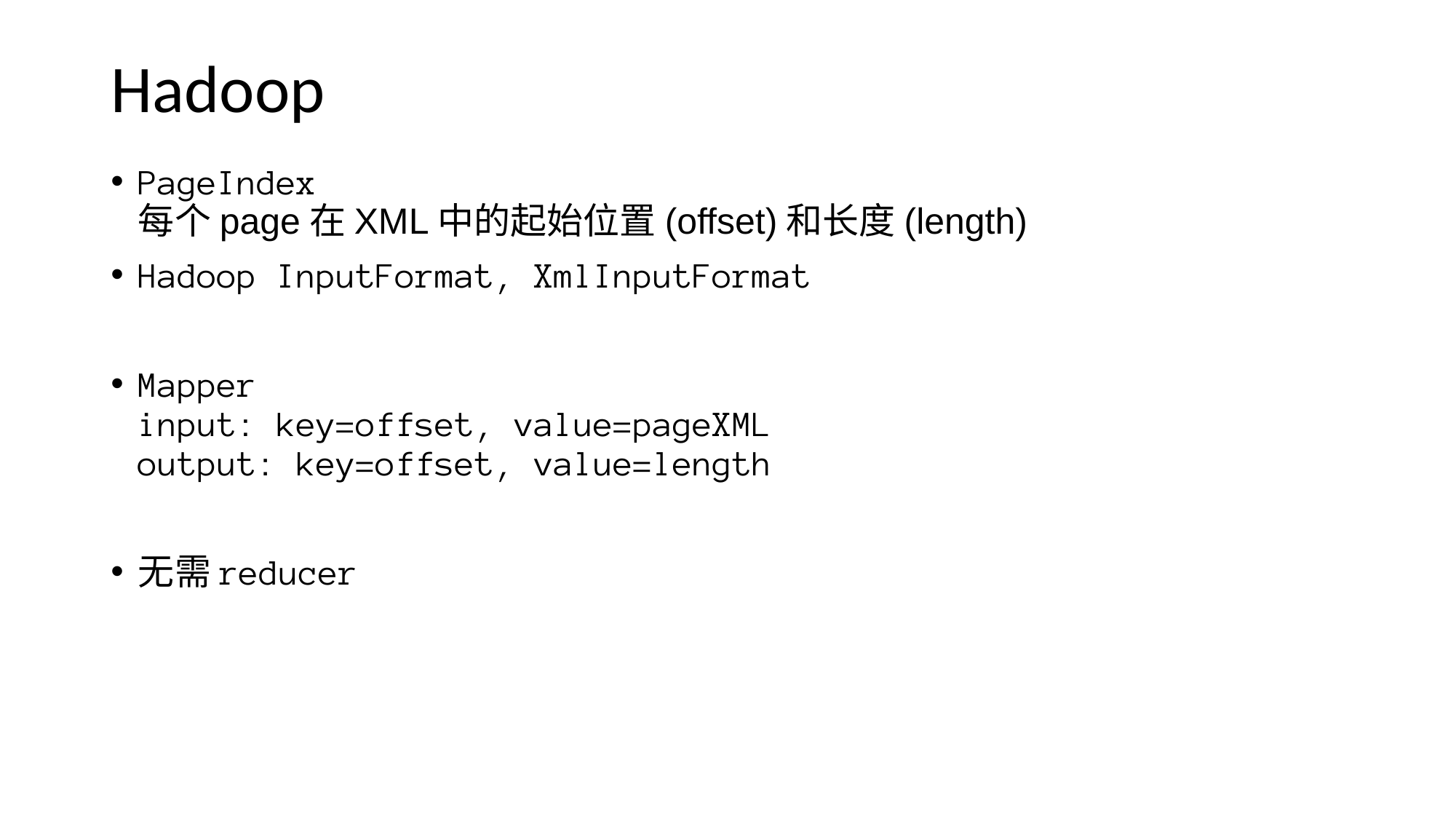

# Hadoop
PageIndex
每个page在XML中的起始位置(offset)和长度(length)
Hadoop InputFormat, XmlInputFormat

Mapper
input: key=offset, value=pageXML
output: key=offset, value=length

无需reducer